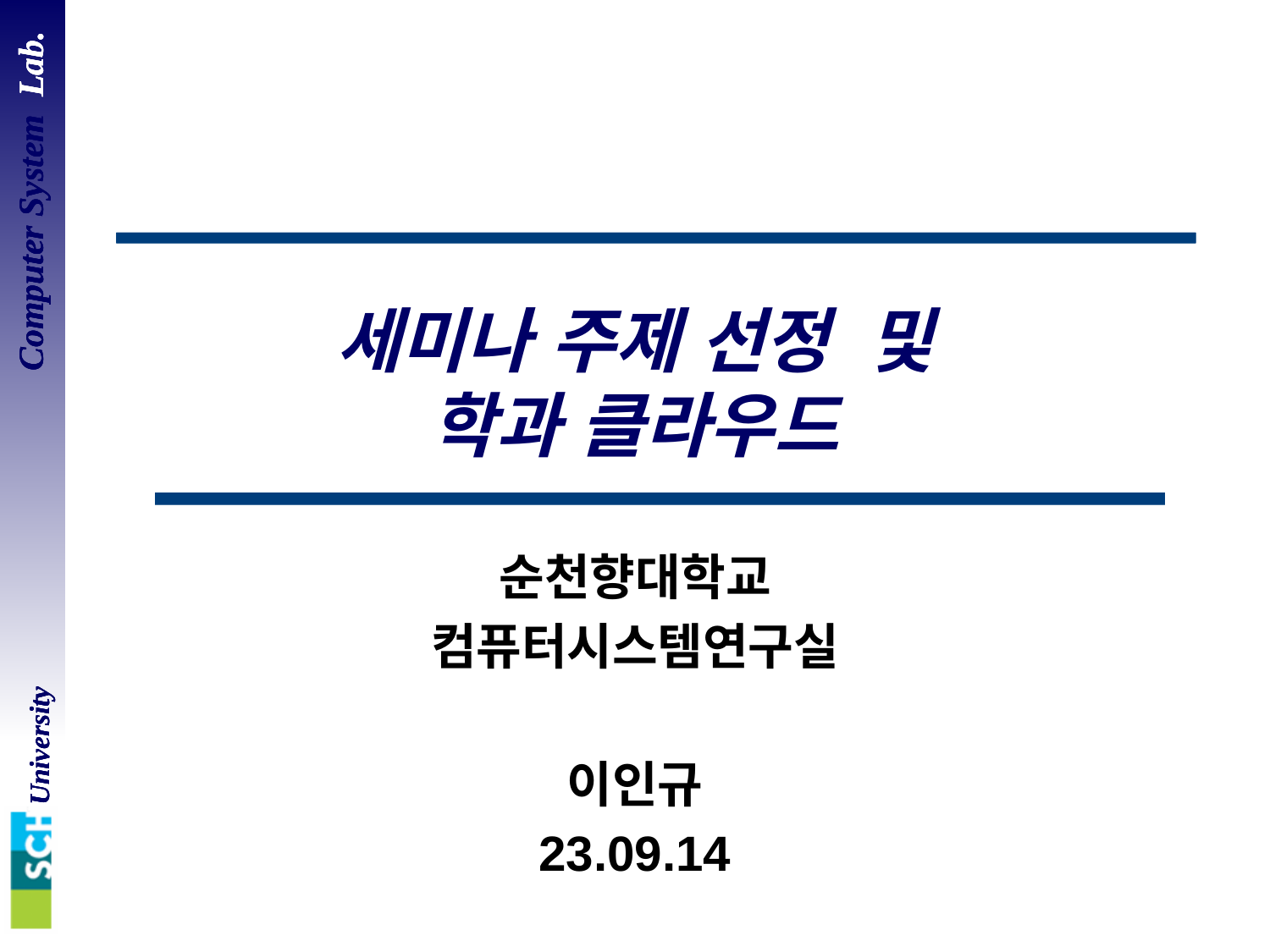

# 세미나 주제 선정  및 학과 클라우드
순천향대학교
컴퓨터시스템연구실

이인규
23.09.14